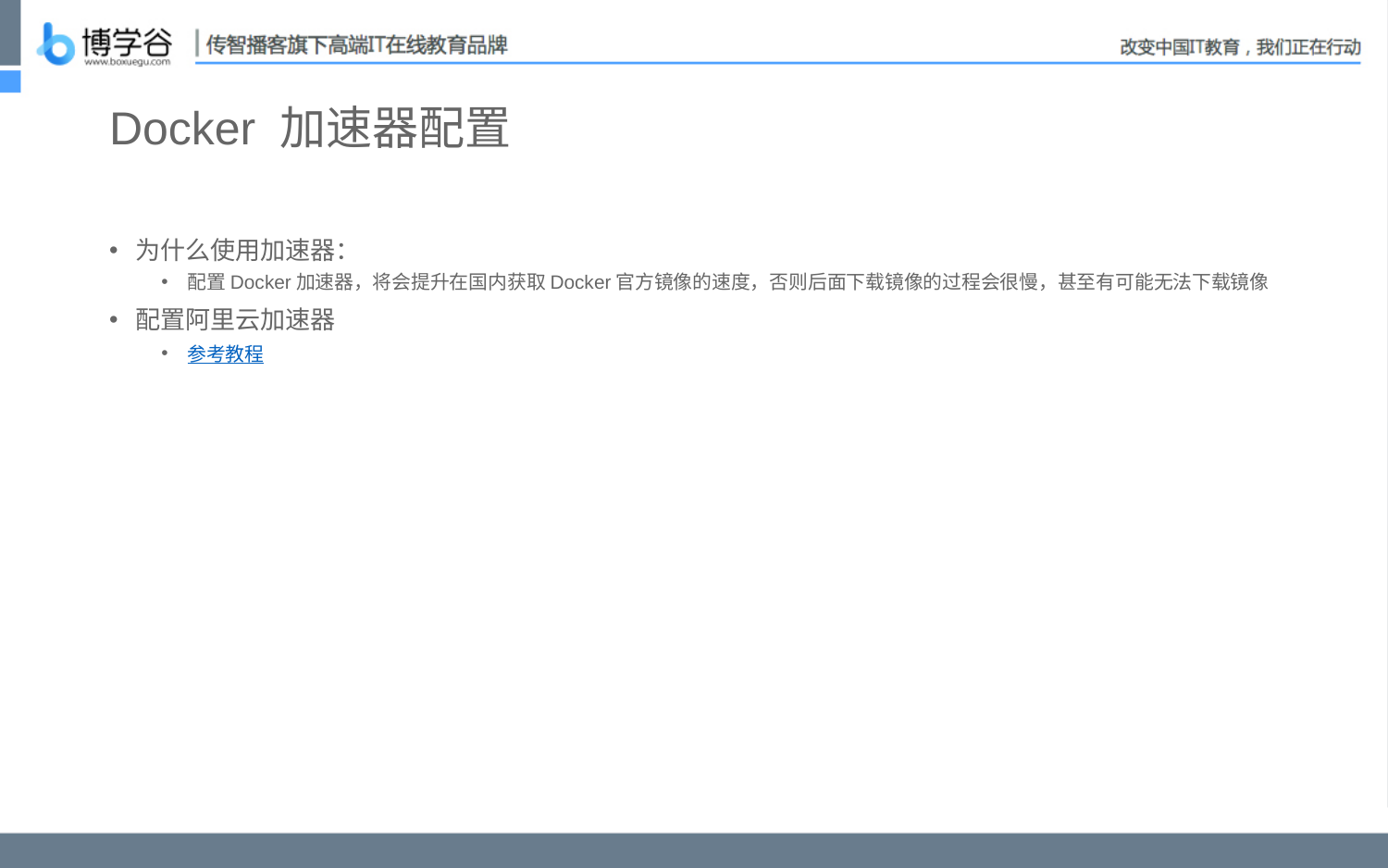

# Docker 加速器配置
为什么使用加速器：
配置Docker加速器，将会提升在国内获取Docker官方镜像的速度，否则后面下载镜像的过程会很慢，甚至有可能无法下载镜像
配置阿里云加速器
参考教程